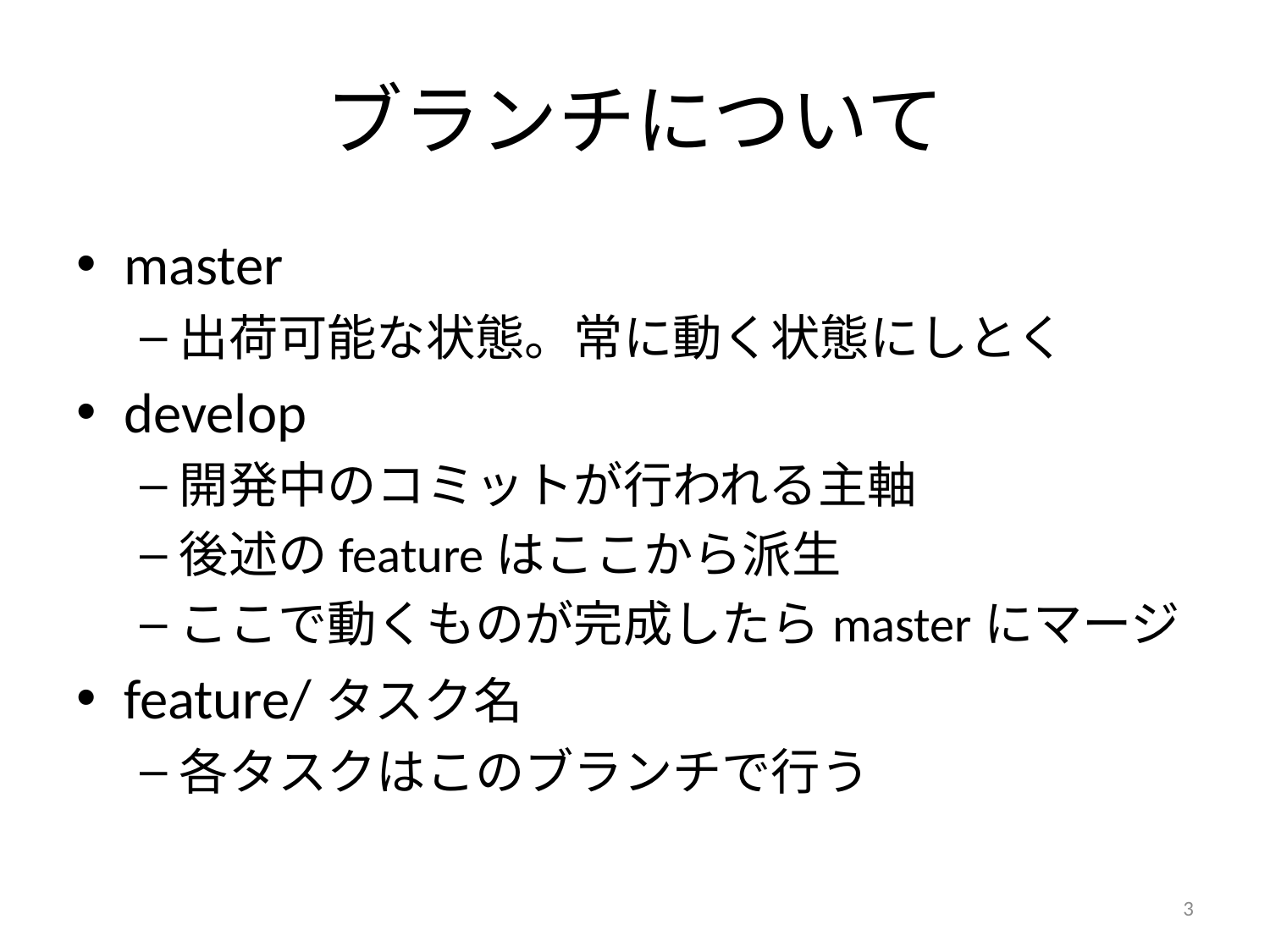

# ブランチについて
master
出荷可能な状態。常に動く状態にしとく
develop
開発中のコミットが行われる主軸
後述のfeatureはここから派生
ここで動くものが完成したらmasterにマージ
feature/タスク名
各タスクはこのブランチで行う
3